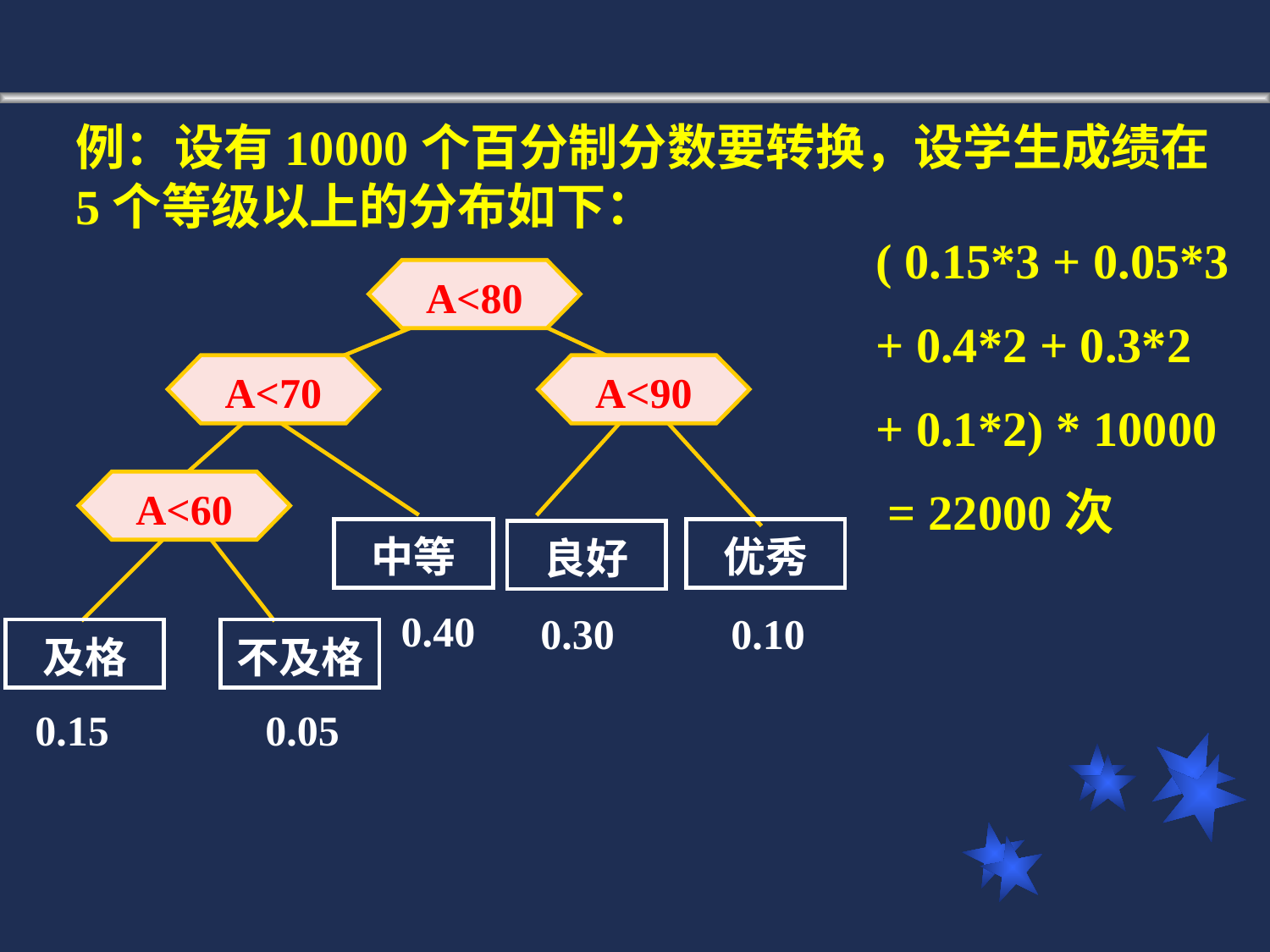

例：设有10000个百分制分数要转换，设学生成绩在5个等级以上的分布如下：
( 0.15*3 + 0.05*3
+ 0.4*2 + 0.3*2
+ 0.1*2) * 10000
 = 22000次
A<80

A<70
A<90

A<60
中等
优秀
良好

0.40
0.30
0.10
及格
不及格
0.15
0.05